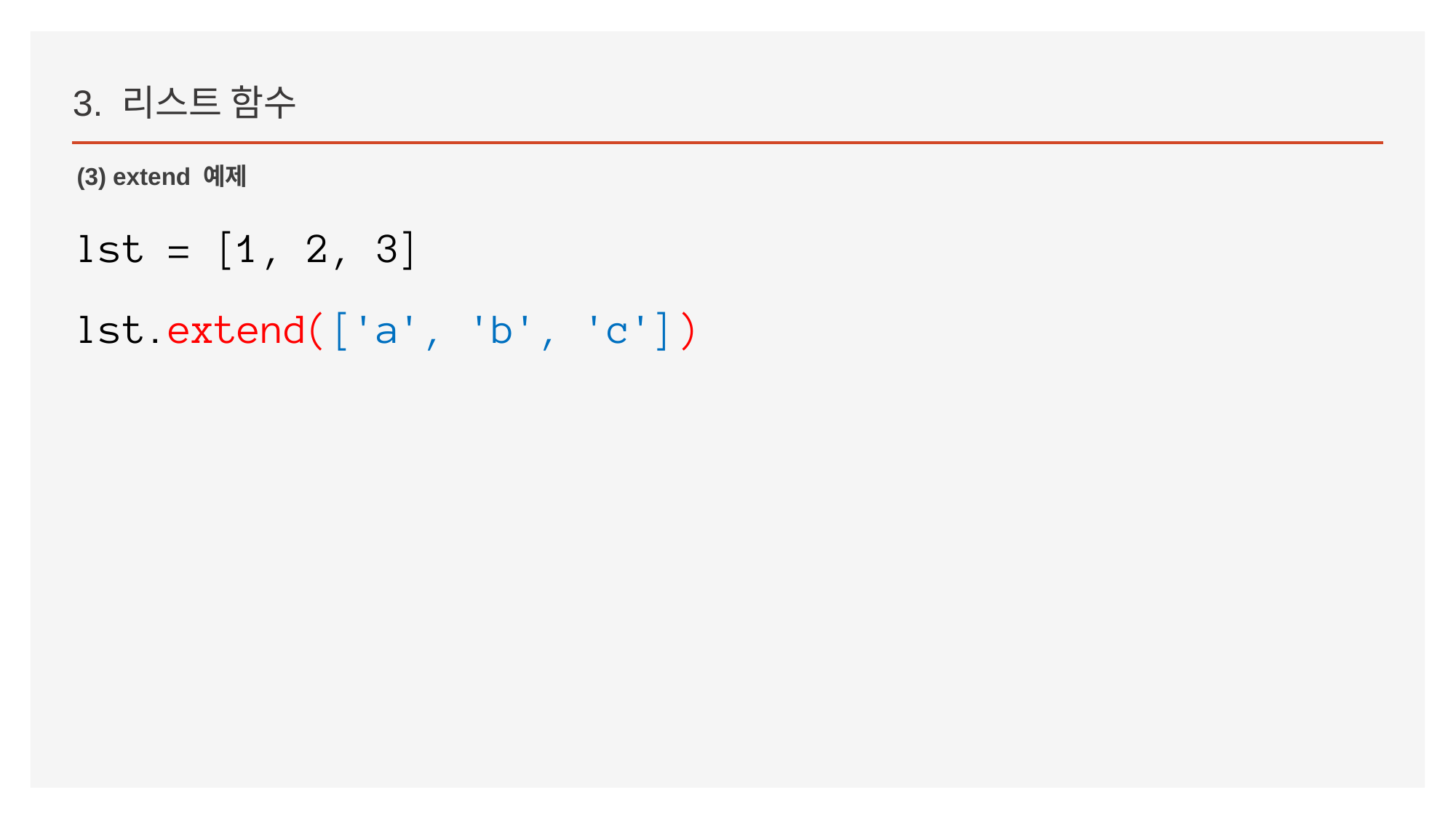

3. 리스트 함수
(3) extend 예제
lst = [1, 2, 3]
lst.extend(['a', 'b', 'c'])